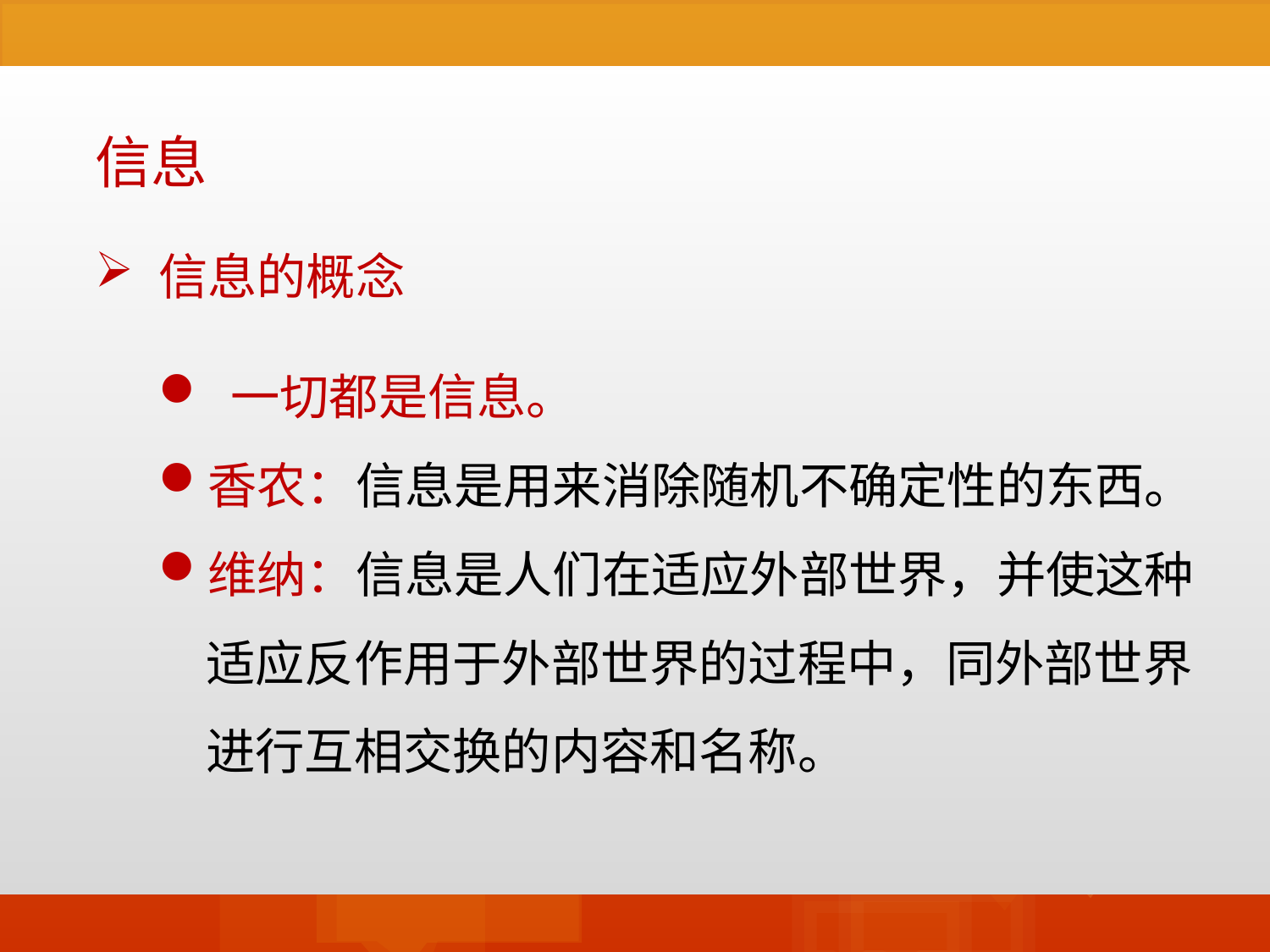

# 信息
信息的概念
 一切都是信息。
香农：信息是用来消除随机不确定性的东西。
维纳：信息是人们在适应外部世界，并使这种适应反作用于外部世界的过程中，同外部世界进行互相交换的内容和名称。